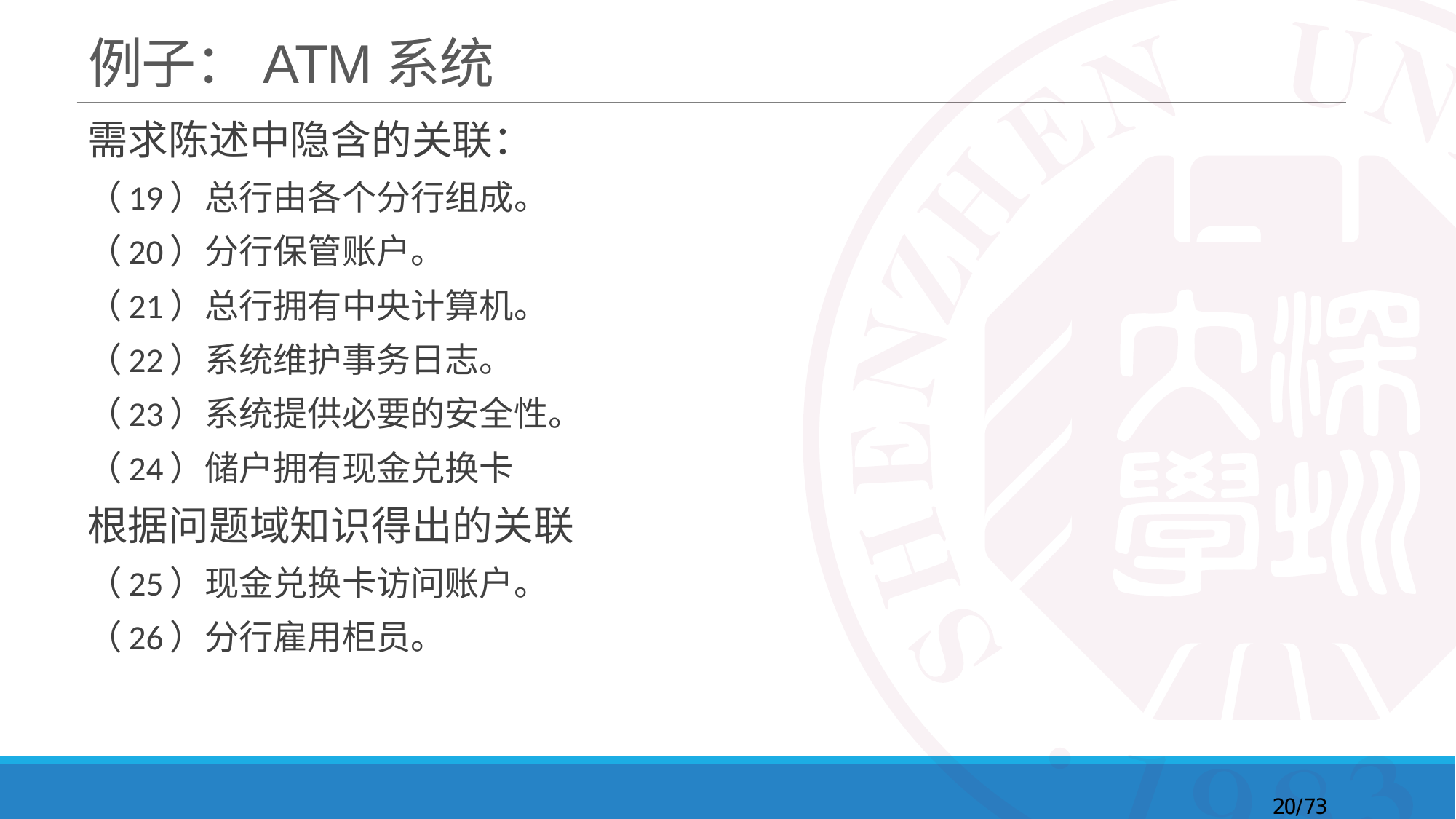

# 例子：ATM系统
需求陈述中隐含的关联：
（19）总行由各个分行组成。
（20）分行保管账户。
（21）总行拥有中央计算机。
（22）系统维护事务日志。
（23）系统提供必要的安全性。
（24）储户拥有现金兑换卡
根据问题域知识得出的关联
（25）现金兑换卡访问账户。
（26）分行雇用柜员。

20/73